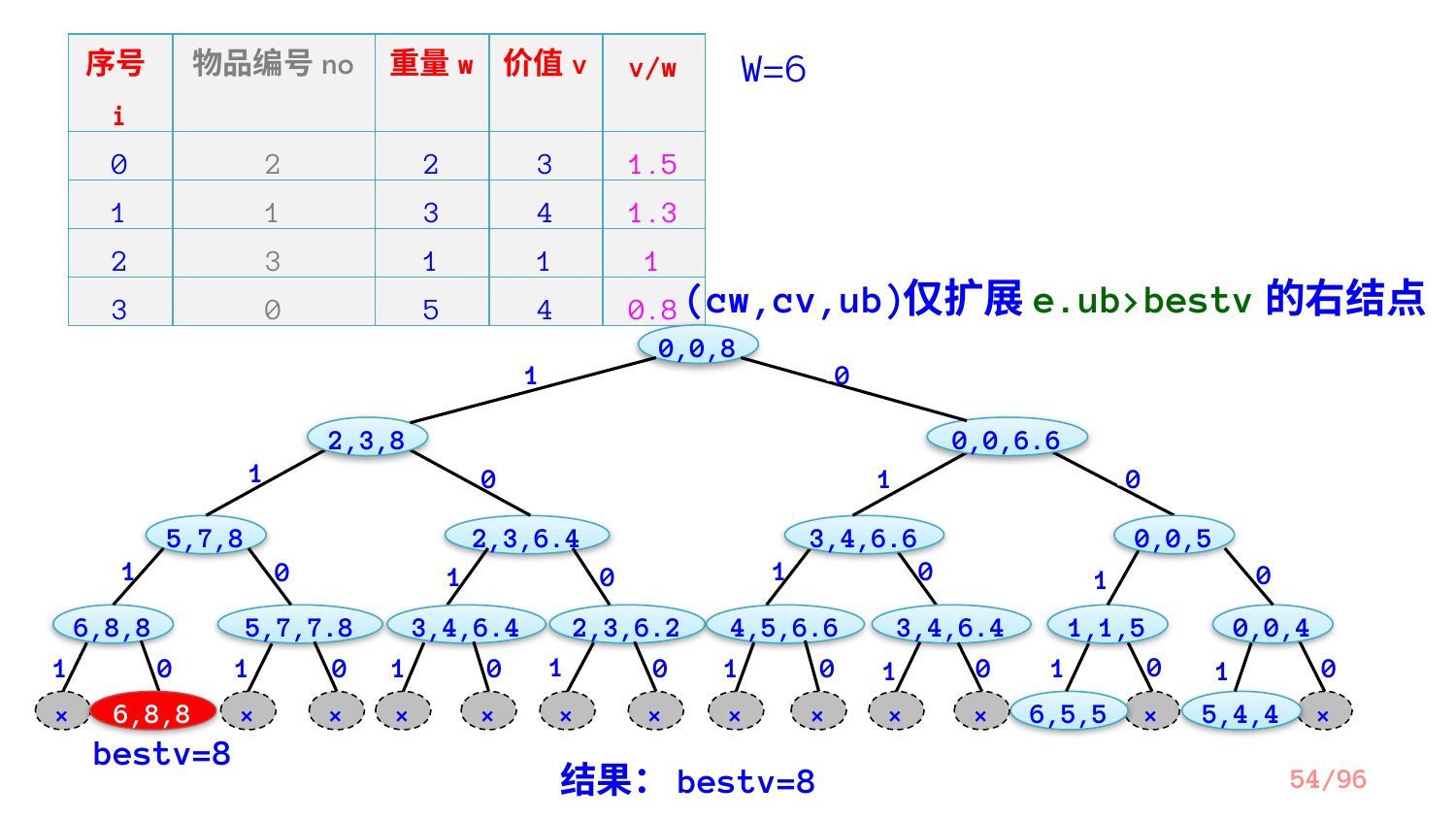

| 序号i | 物品编号no | 重量w | 价值v | v/w |
| --- | --- | --- | --- | --- |
| 0 | 2 | 2 | 3 | 1.5 |
| 1 | 1 | 3 | 4 | 1.3 |
| 2 | 3 | 1 | 1 | 1 |
| 3 | 0 | 5 | 4 | 0.8 |
W=6
(cw,cv,ub)
仅扩展e.ub>bestv的右结点
0,0,8

1

0
2,3,8
0,0,6.6

1
0
2,3,6.4
5,7,8

1
0
0,0,5
3,4,6.6

1
0
6,8,8
5,7,7.8

1
0
3,4,6.4
2,3,6.2

1
0
4,5,6.6
3,4,6.4

0
1
1,1,5
0,0,4

1
0
1
0
1
0
1
0
0
0
1
0
1
1
×
×
6,5,5
×
×
×
×
×
×
×
×
×
×
5,4,4

1
0
6,8,8
×

bestv=8
54/96
结果：bestv=8